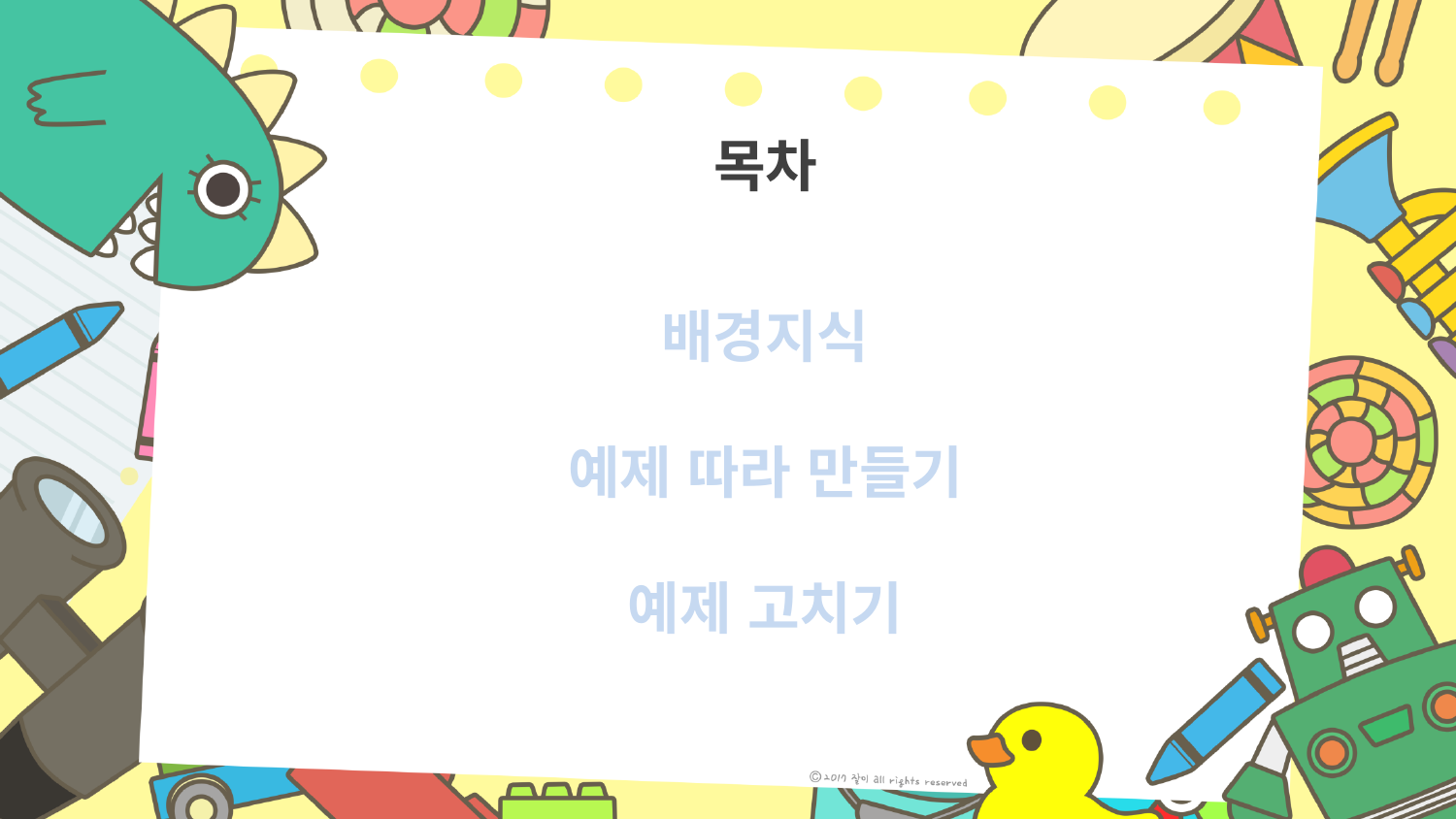

목차
배경지식
예제 따라 만들기
예제 고치기